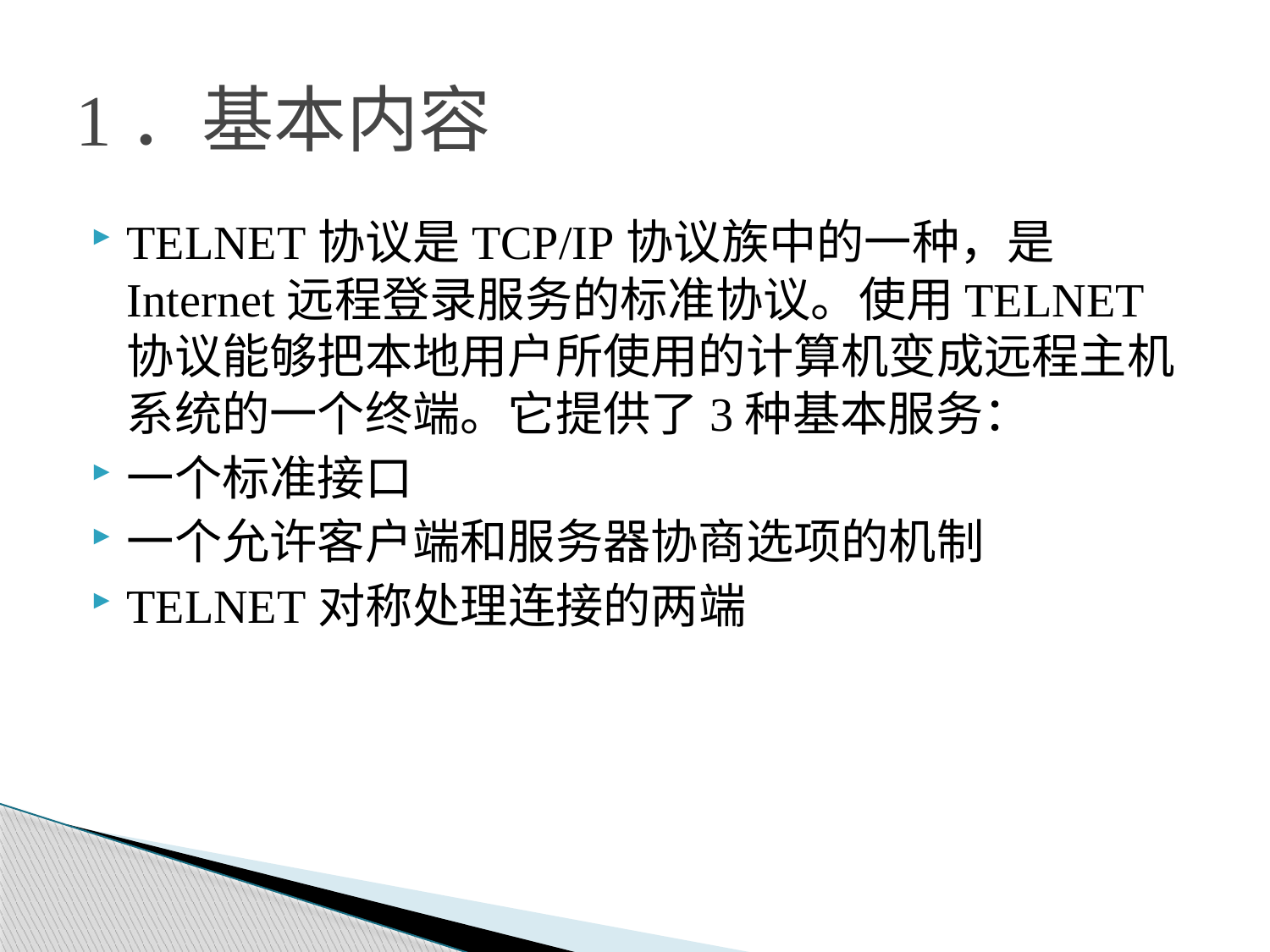

# 1．基本内容
TELNET协议是TCP/IP协议族中的一种，是Internet远程登录服务的标准协议。使用TELNET协议能够把本地用户所使用的计算机变成远程主机系统的一个终端。它提供了3种基本服务：
一个标准接口
一个允许客户端和服务器协商选项的机制
TELNET对称处理连接的两端